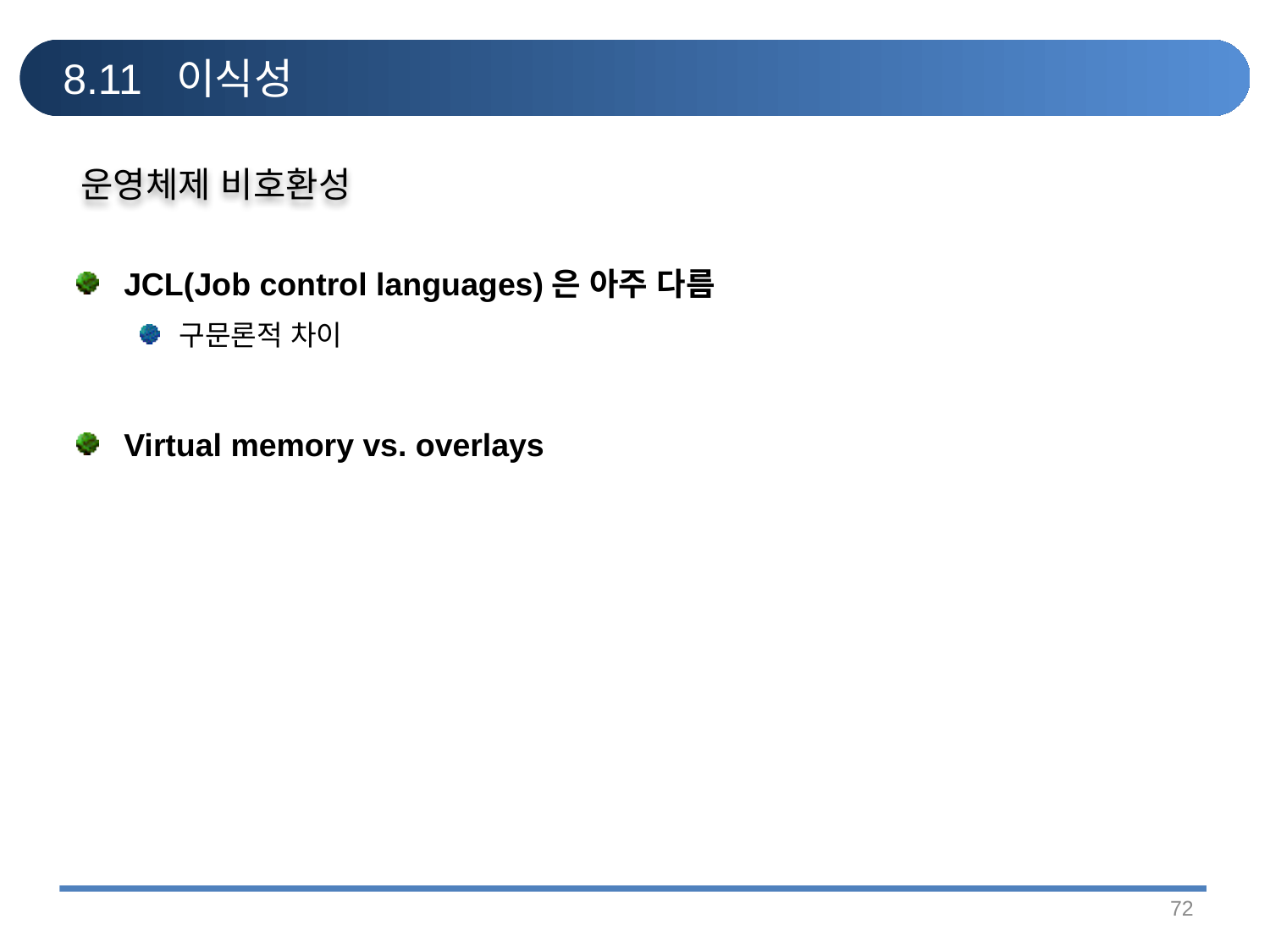

# 8.11  이식성
운영체제 비호환성
JCL(Job control languages)은 아주 다름
구문론적 차이

Virtual memory vs. overlays
72